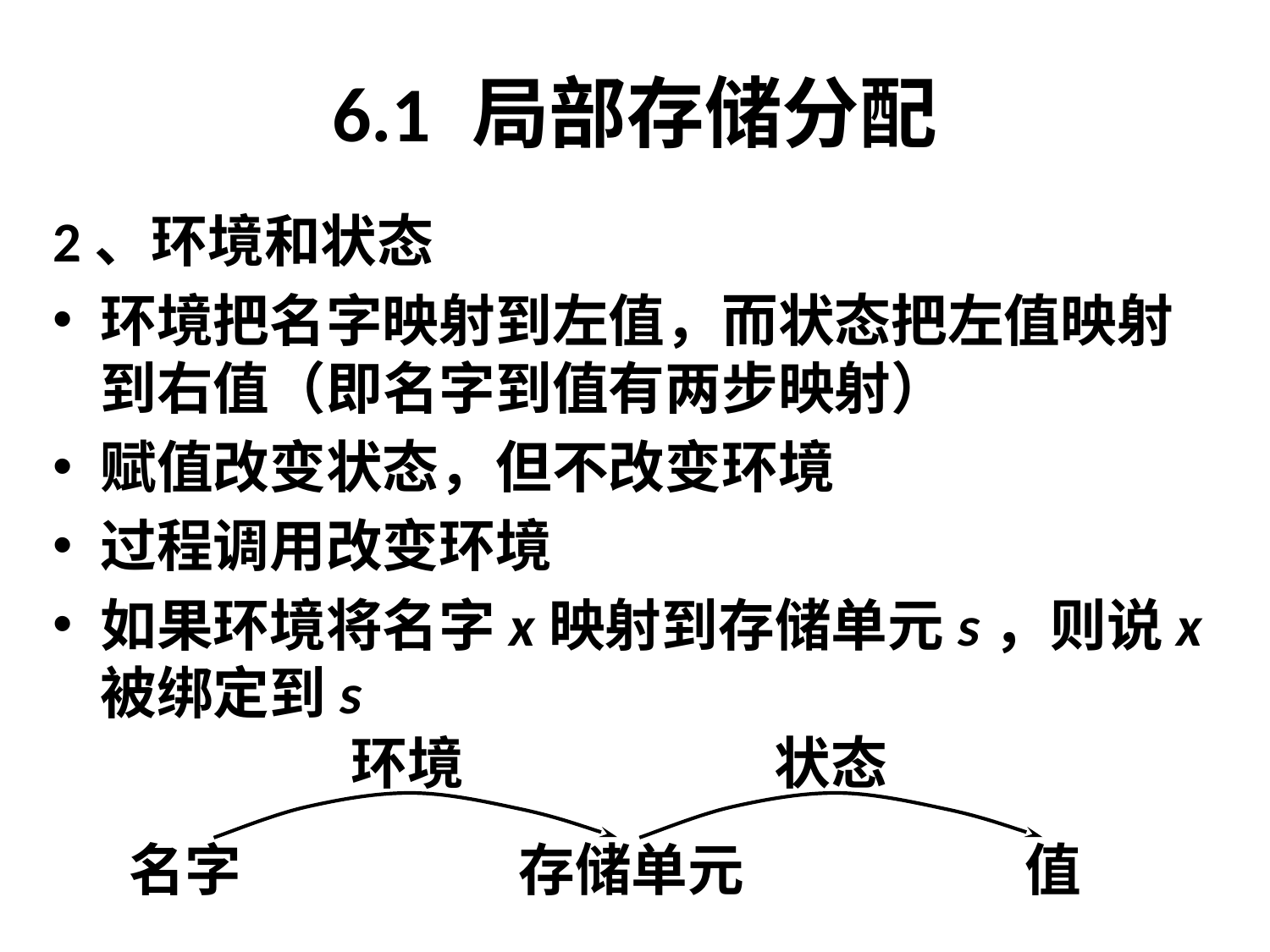

# 6.1 局部存储分配
2、环境和状态
环境把名字映射到左值，而状态把左值映射到右值（即名字到值有两步映射）
赋值改变状态，但不改变环境
过程调用改变环境
如果环境将名字x映射到存储单元s，则说x被绑定到s
环境
状态

名字
存储单元
值